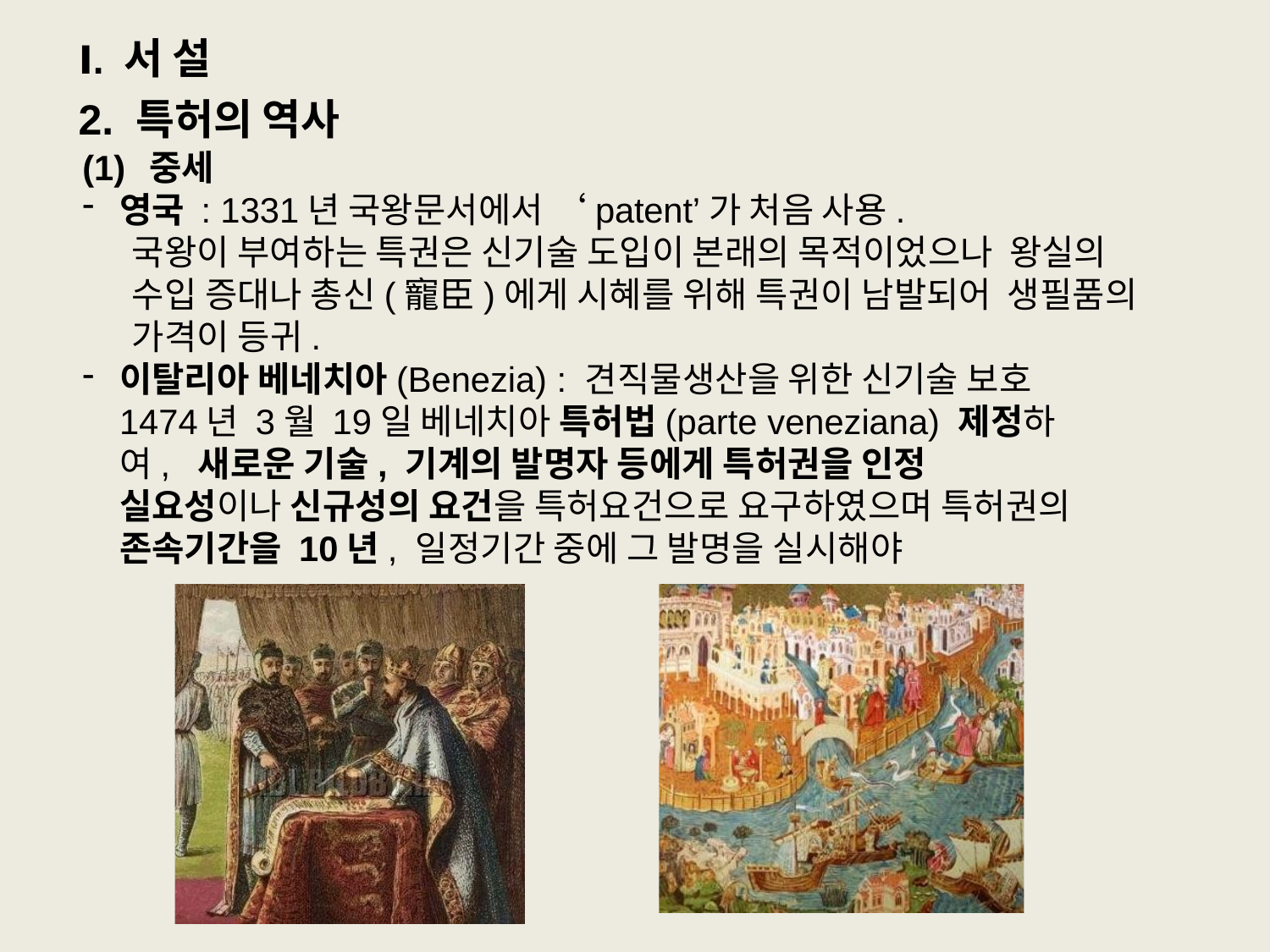

# Ⅰ. 서 설
2. 특허의 역사
(1) 중세
영국 : 1331년 국왕문서에서 ‘patent’가 처음 사용.
국왕이 부여하는 특권은 신기술 도입이 본래의 목적이었으나  왕실의 수입 증대나 총신(寵臣)에게 시혜를 위해 특권이 남발되어  생필품의 가격이 등귀.
이탈리아 베네치아(Benezia) : 견직물생산을 위한 신기술 보호  1474년 3월 19일 베네치아 특허법(parte veneziana) 제정하여,  새로운 기술, 기계의 발명자 등에게 특허권을 인정
실요성이나 신규성의 요건을 특허요건으로 요구하였으며 특허권의
존속기간을 10년, 일정기간 중에 그 발명을 실시해야